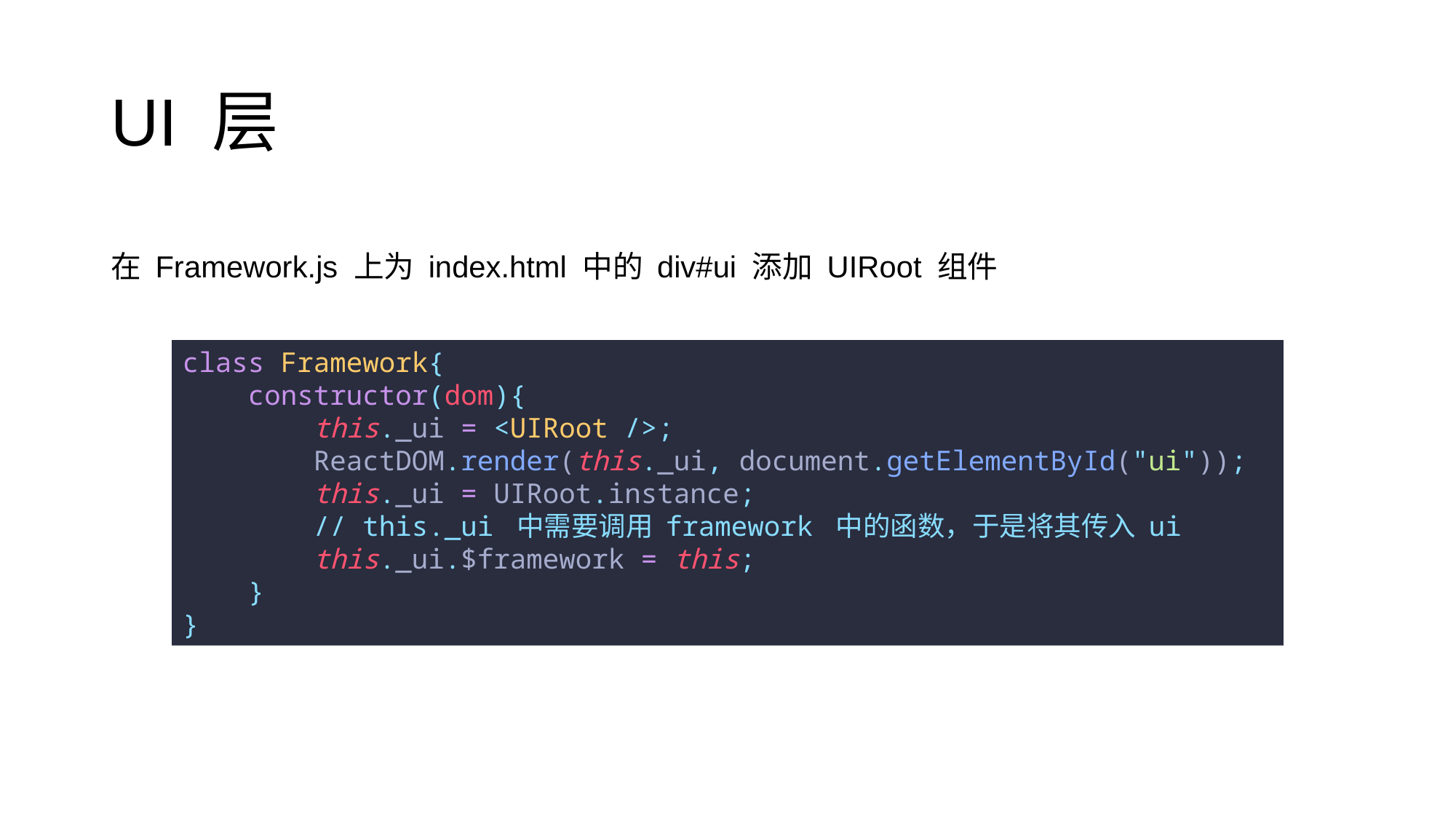

# UI 层
在 Framework.js 上为 index.html 中的 div#ui 添加 UIRoot 组件
class Framework{
    constructor(dom){
        this._ui = <UIRoot />;
        ReactDOM.render(this._ui, document.getElementById("ui"));
        this._ui = UIRoot.instance;
        // this._ui 中需要调用 framework 中的函数，于是将其传入 ui
        this._ui.$framework = this;
    }
}